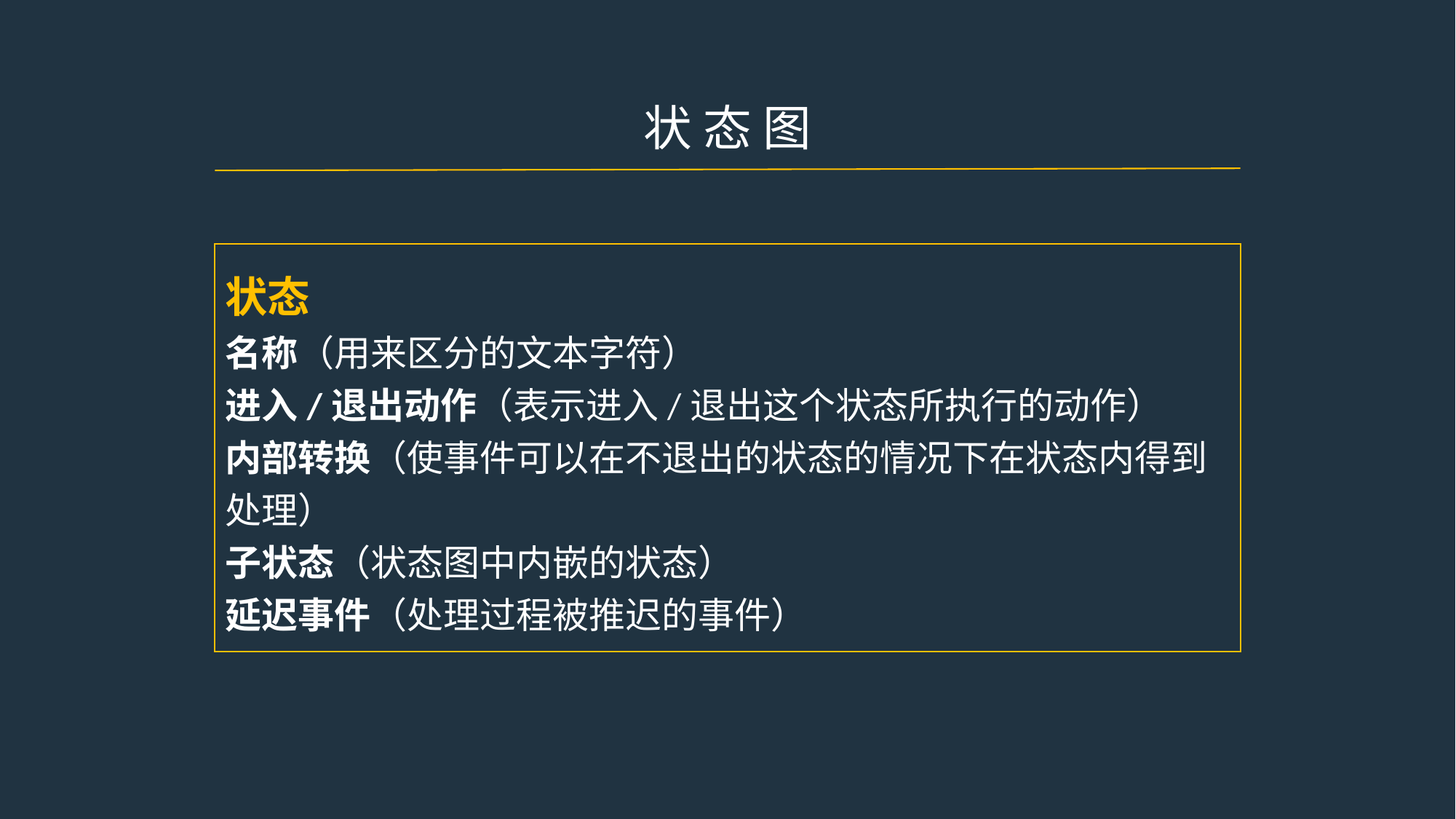

状 态 图
状态
名称（用来区分的文本字符）
进入/退出动作（表示进入/退出这个状态所执行的动作）
内部转换（使事件可以在不退出的状态的情况下在状态内得到处理）
子状态（状态图中内嵌的状态）
延迟事件（处理过程被推迟的事件）